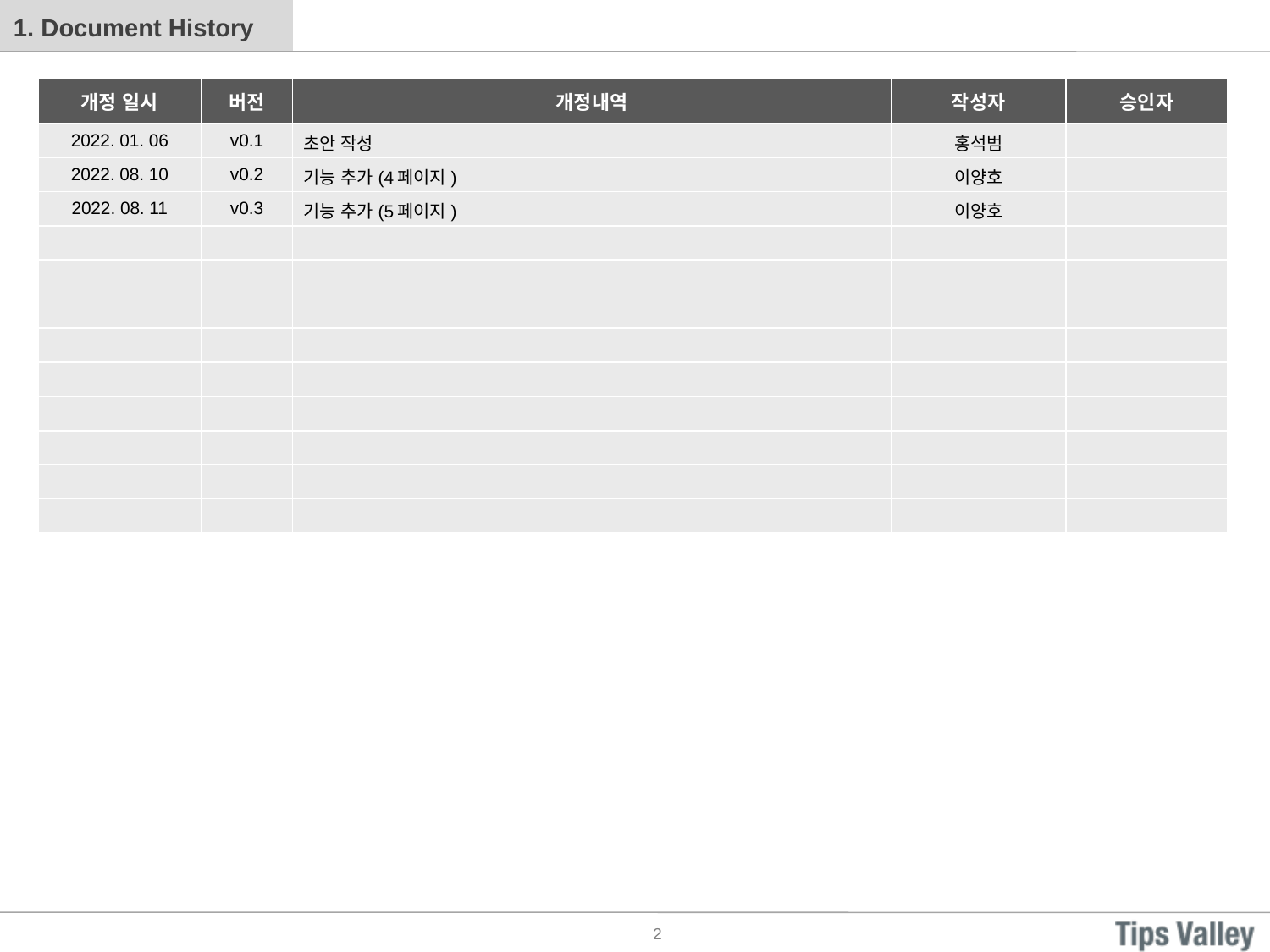

1. Document History
| 개정 일시 | 버전 | 개정내역 | 작성자 | 승인자 |
| --- | --- | --- | --- | --- |
| 2022. 01. 06 | v0.1 | 초안 작성 | 홍석범 |  |
| 2022. 08. 10 | v0.2 | 기능 추가(4페이지) | 이양호 |  |
| 2022. 08. 11 | v0.3 | 기능 추가(5페이지) | 이양호 |  |
|  |  |  |  |  |
|  |  |  |  |  |
|  |  |  |  |  |
|  |  |  |  |  |
|  |  |  |  |  |
|  |  |  |  |  |
|  |  |  |  |  |
|  |  |  |  |  |
|  |  |  |  |  |